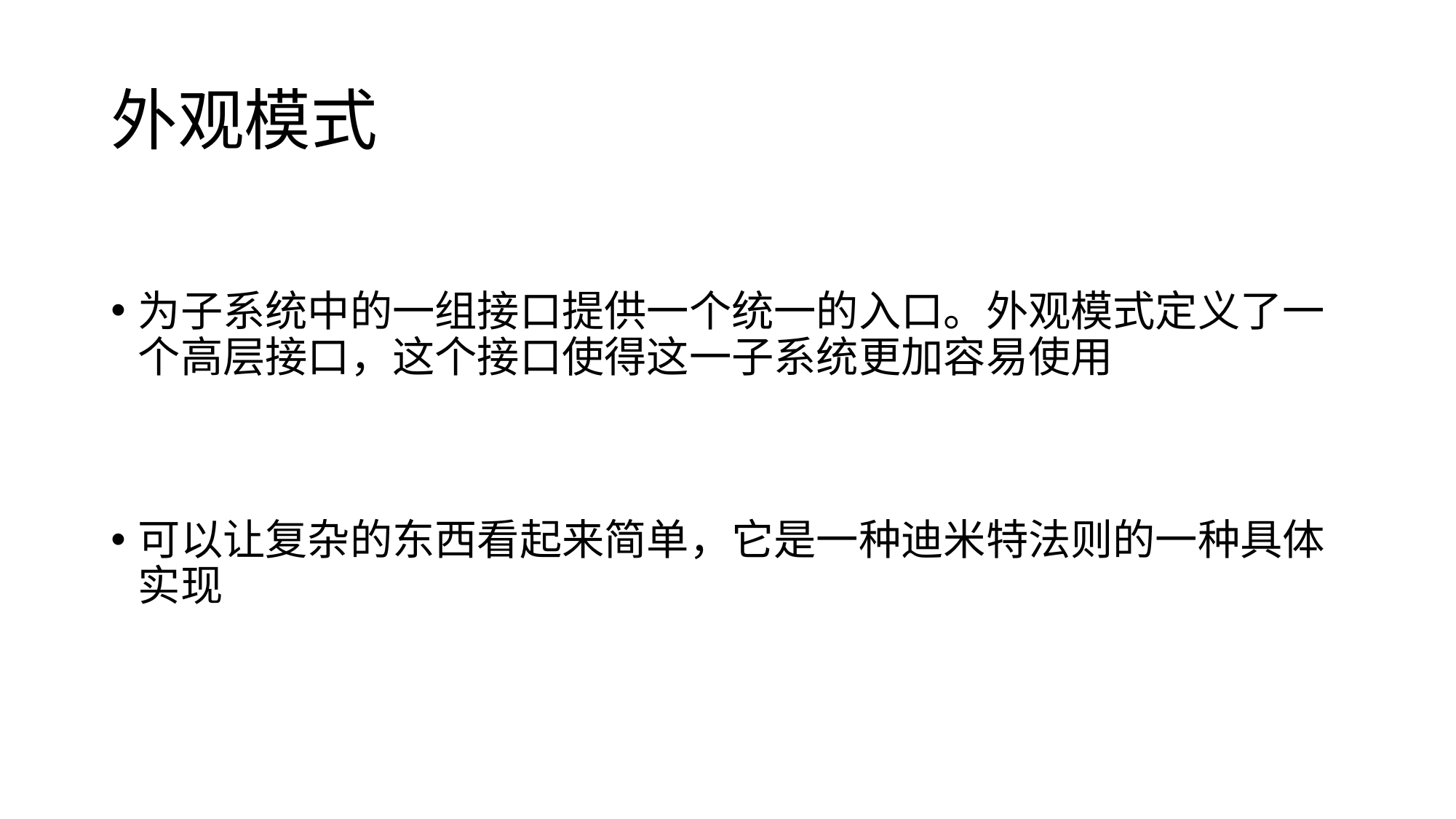

# 外观模式

为子系统中的一组接口提供一个统一的入口。外观模式定义了一个高层接口，这个接口使得这一子系统更加容易使用

可以让复杂的东西看起来简单，它是一种迪米特法则的一种具体实现